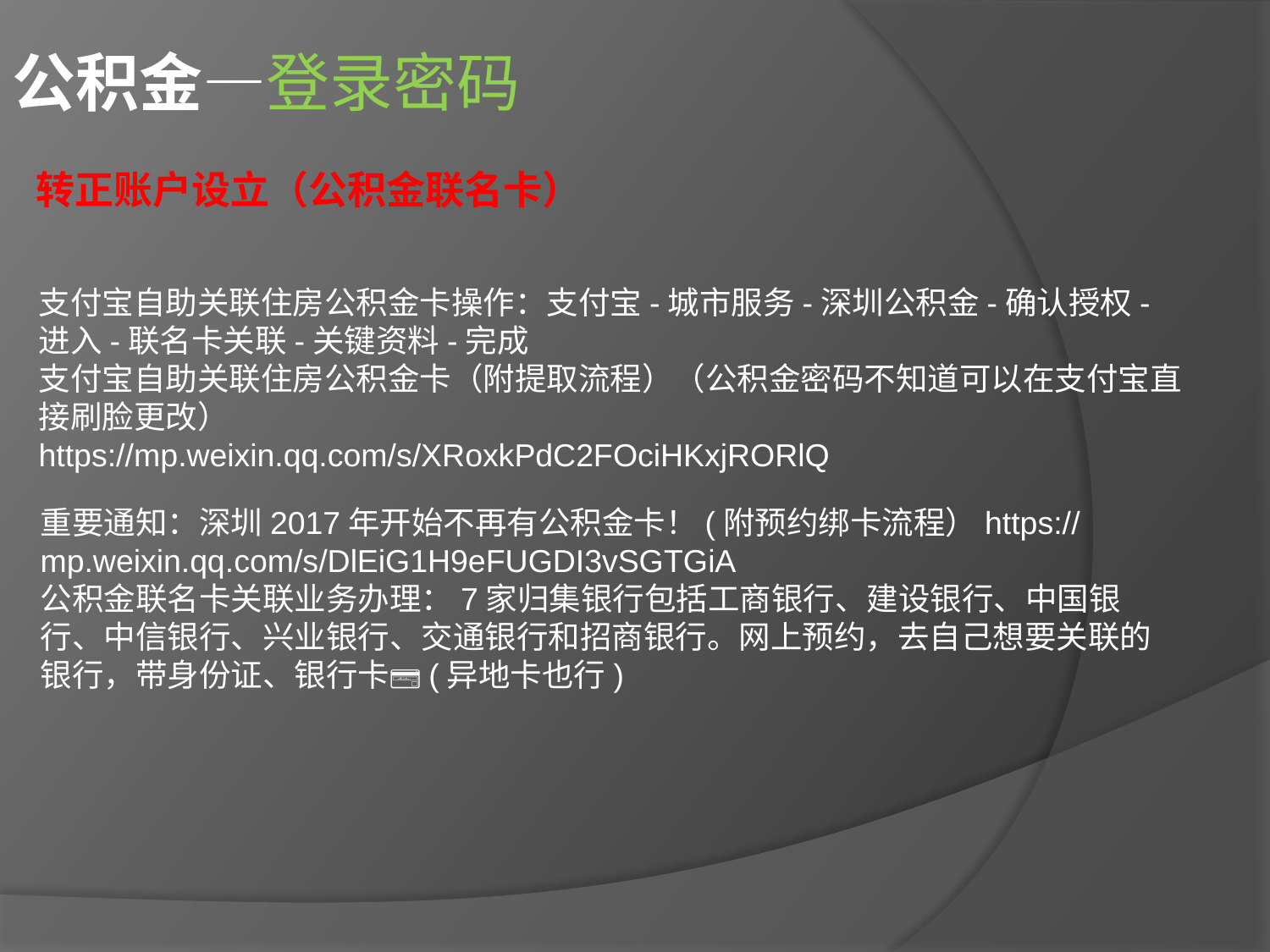

公积金—登录密码
# 转正账户设立（公积金联名卡）
支付宝自助关联住房公积金卡操作：支付宝-城市服务-深圳公积金-确认授权-进入-联名卡关联-关键资料-完成
支付宝自助关联住房公积金卡（附提取流程）（公积金密码不知道可以在支付宝直接刷脸更改）
https://mp.weixin.qq.com/s/XRoxkPdC2FOciHKxjRORlQ

重要通知：深圳2017年开始不再有公积金卡！(附预约绑卡流程）https://mp.weixin.qq.com/s/DlEiG1H9eFUGDI3vSGTGiA
公积金联名卡关联业务办理：7家归集银行包括工商银行、建设银行、中国银行、中信银行、兴业银行、交通银行和招商银行。网上预约，去自己想要关联的银行，带身份证、银行卡💳(异地卡也行)